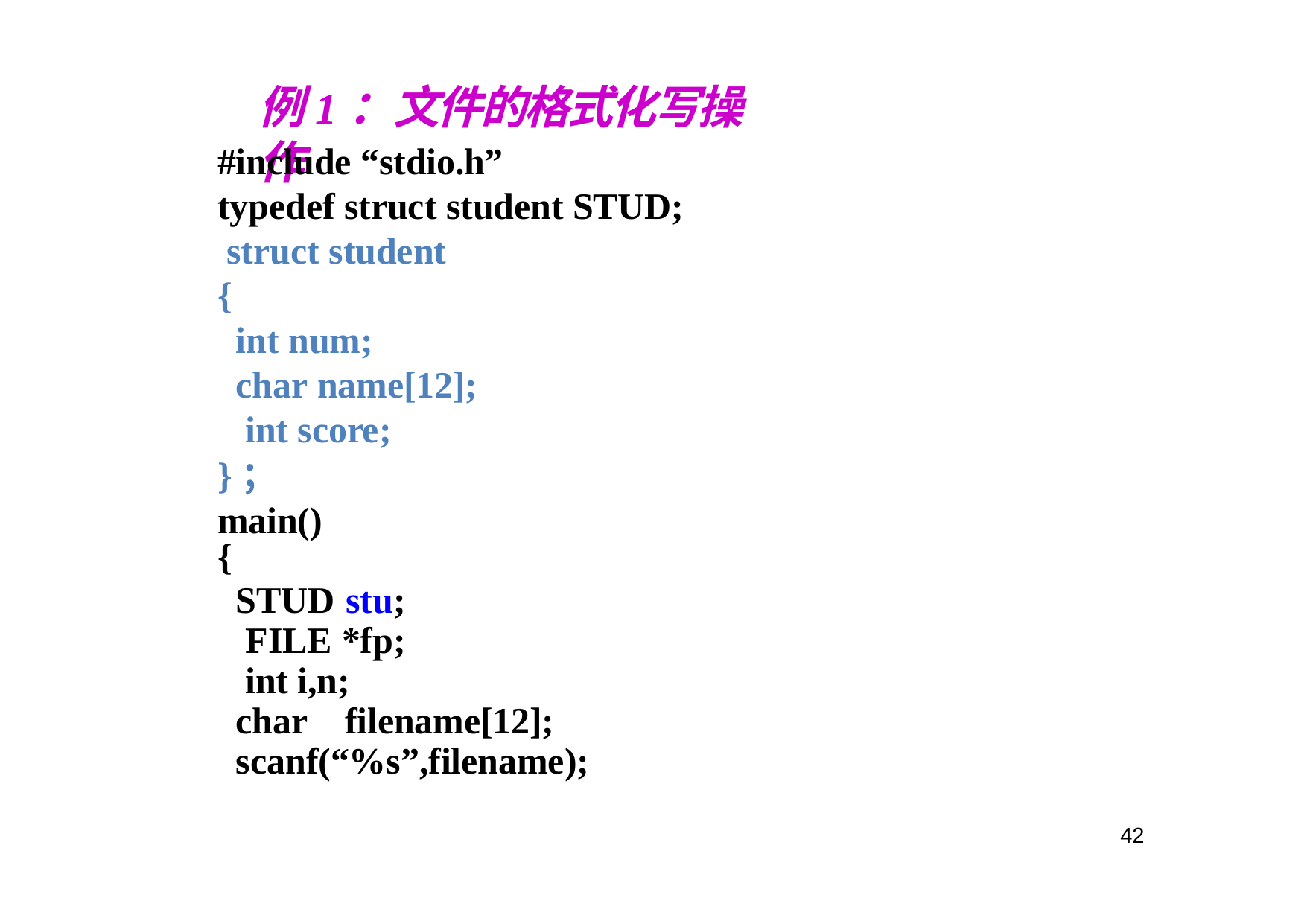

# 例1：文件的格式化写操作
#include “stdio.h”
typedef struct student STUD;  struct student
{
int num;
char name[12];  int score;
}；  main()
{
STUD stu;  FILE *fp;  int i,n;
char filename[12];  scanf(“%s”,filename);
42